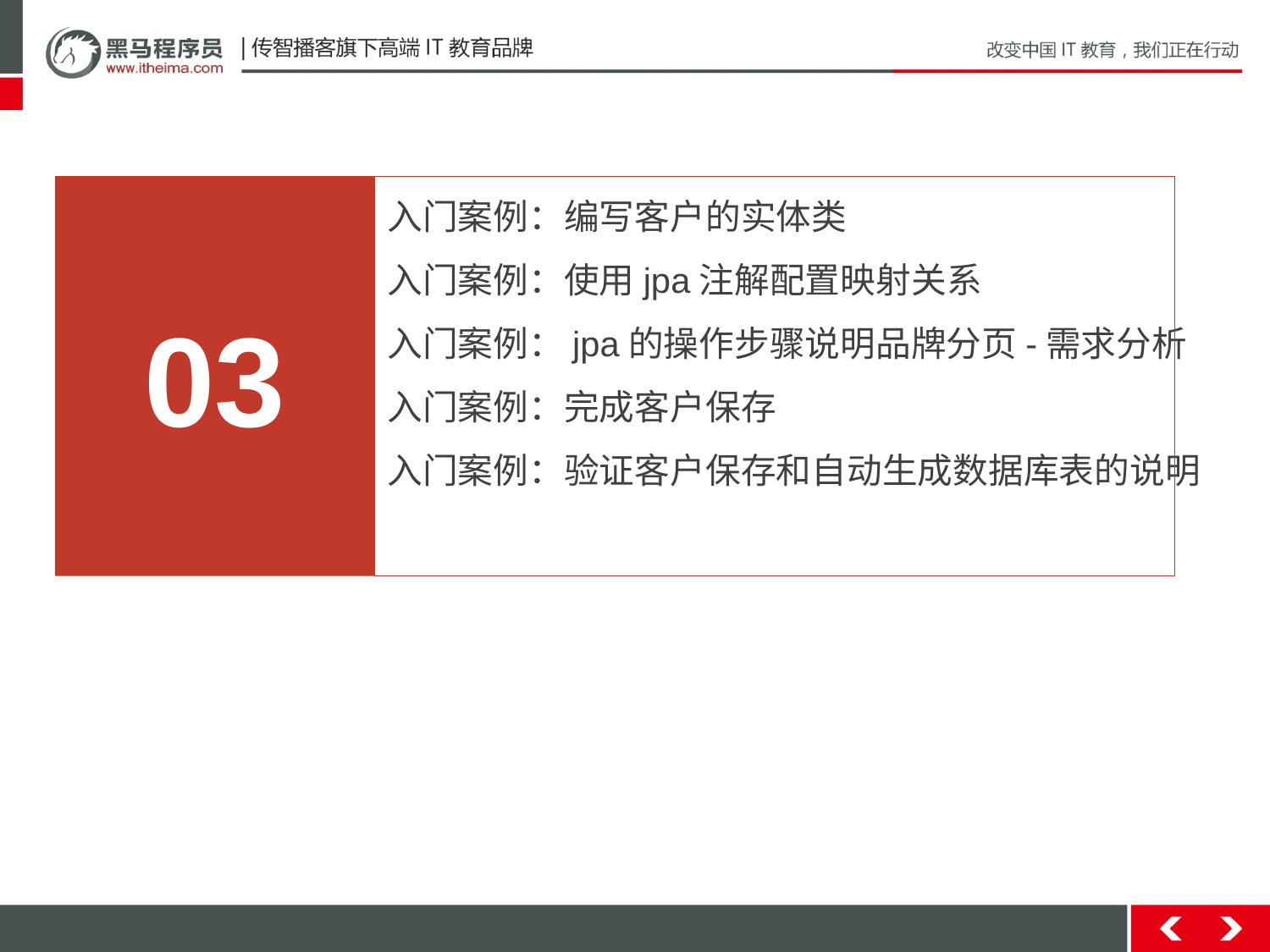

03

入门案例：编写客户的实体类
入门案例：使用jpa注解配置映射关系
入门案例：jpa的操作步骤说明品牌分页-需求分析
入门案例：完成客户保存
入门案例：验证客户保存和自动生成数据库表的说明